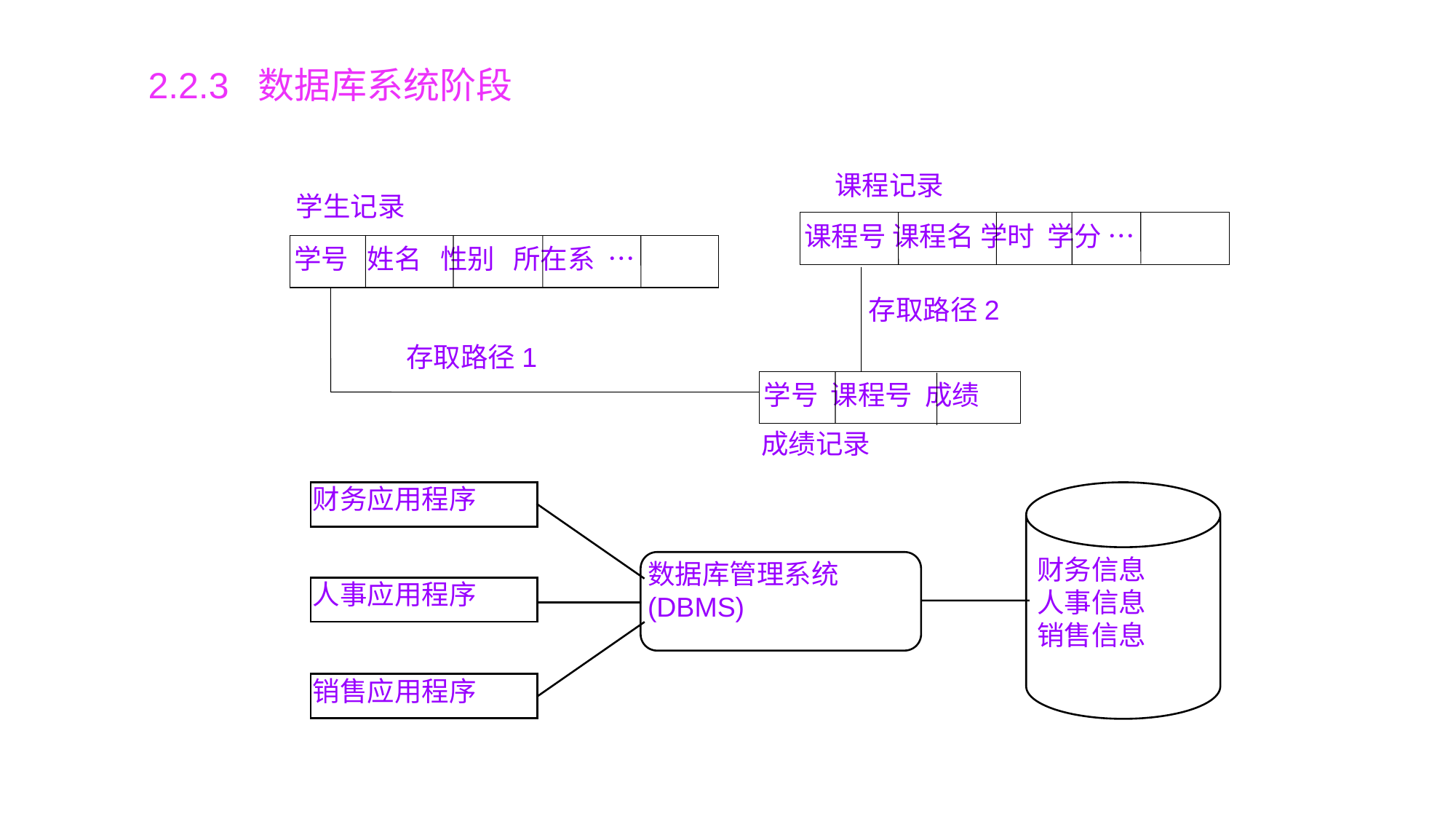

2.2.3  数据库系统阶段
课程记录
学生记录

课程号 课程名 学时  学分 …

学号   姓名   性别   所在系  …

存取路径2
存取路径1
学号  课程号  成绩

成绩记录
财务应用程序
财务信息
人事信息
销售信息

数据库管理系统(DBMS)
人事应用程序

销售应用程序